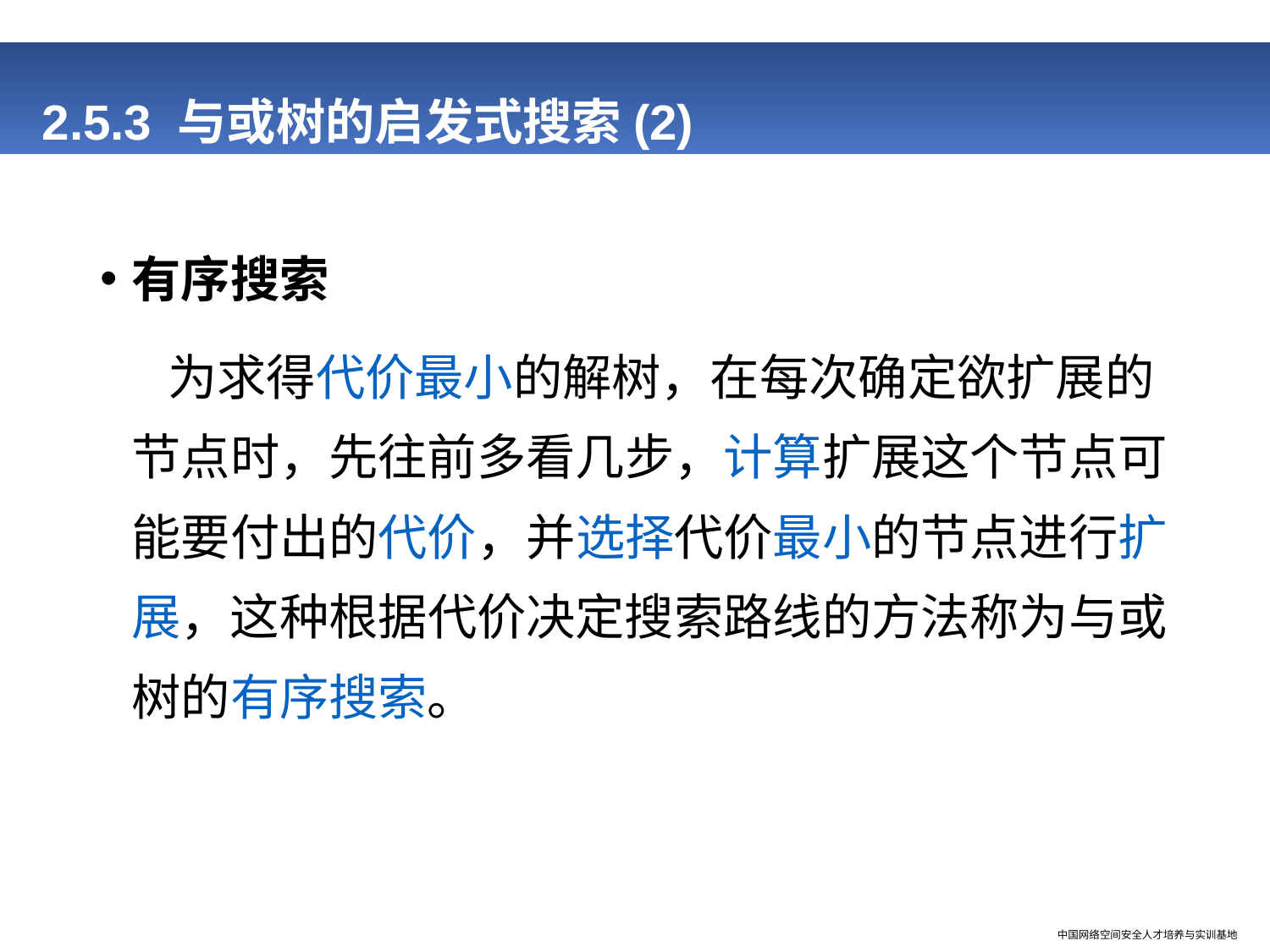

# 2.5.3 与或树的启发式搜索(2)
有序搜索
     为求得代价最小的解树，在每次确定欲扩展的节点时，先往前多看几步，计算扩展这个节点可能要付出的代价，并选择代价最小的节点进行扩展，这种根据代价决定搜索路线的方法称为与或树的有序搜索。